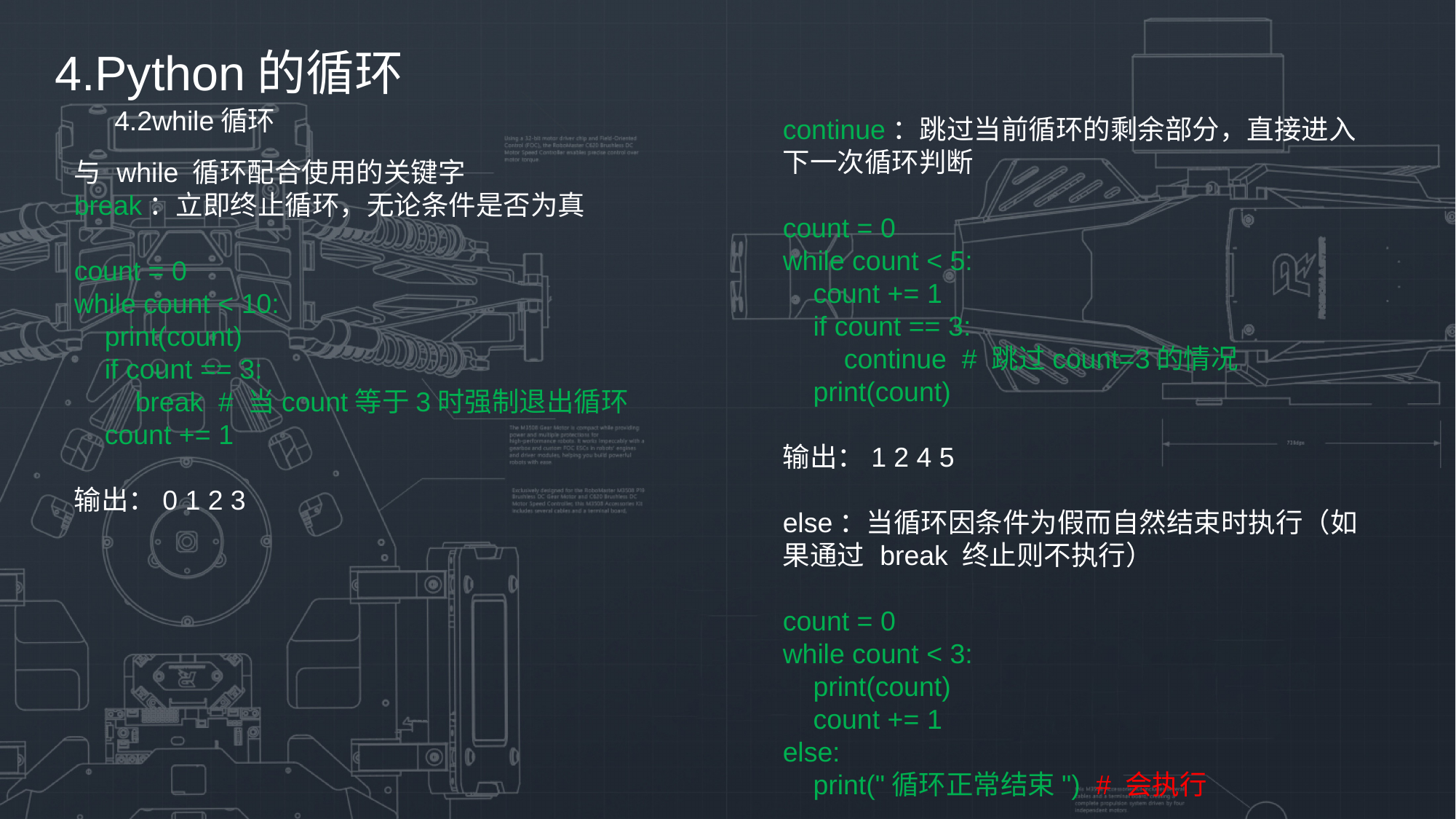

4.Python的循环
4.2while循环
continue：跳过当前循环的剩余部分，直接进入下一次循环判断

count = 0
while count < 5:
    count += 1
    if count == 3:
        continue  # 跳过count=3的情况
    print(count)

输出：1 2 4 5

else：当循环因条件为假而自然结束时执行（如果通过 break 终止则不执行）

count = 0
while count < 3:
    print(count)
    count += 1
else:
    print("循环正常结束")  # 会执行
与 while 循环配合使用的关键字
break：立即终止循环，无论条件是否为真

count = 0
while count < 10:
    print(count)
    if count == 3:
        break  # 当count等于3时强制退出循环
    count += 1

输出：0 1 2 3